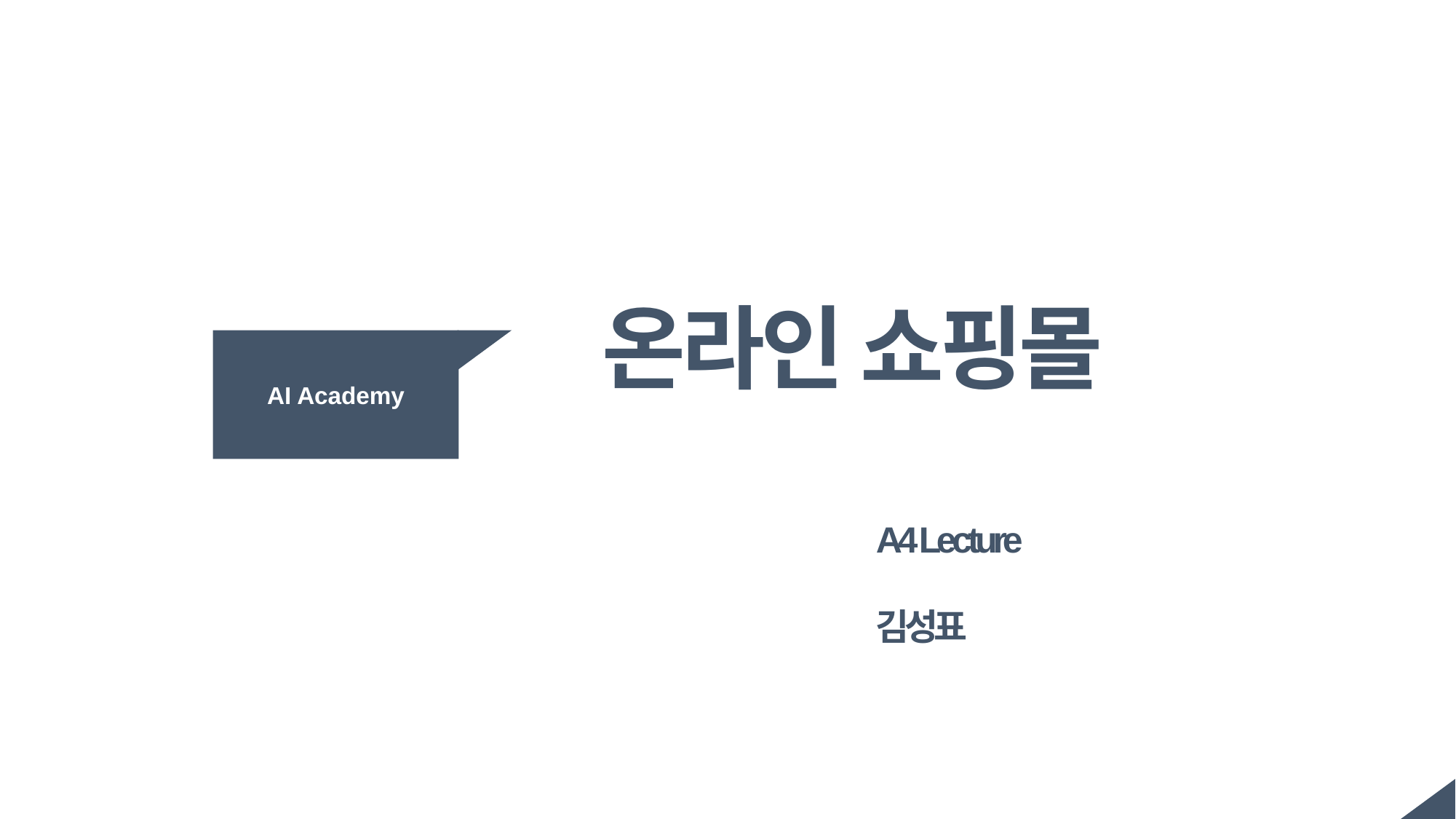

온라인 쇼핑몰

AI Academy
A4 Lecture

김성표